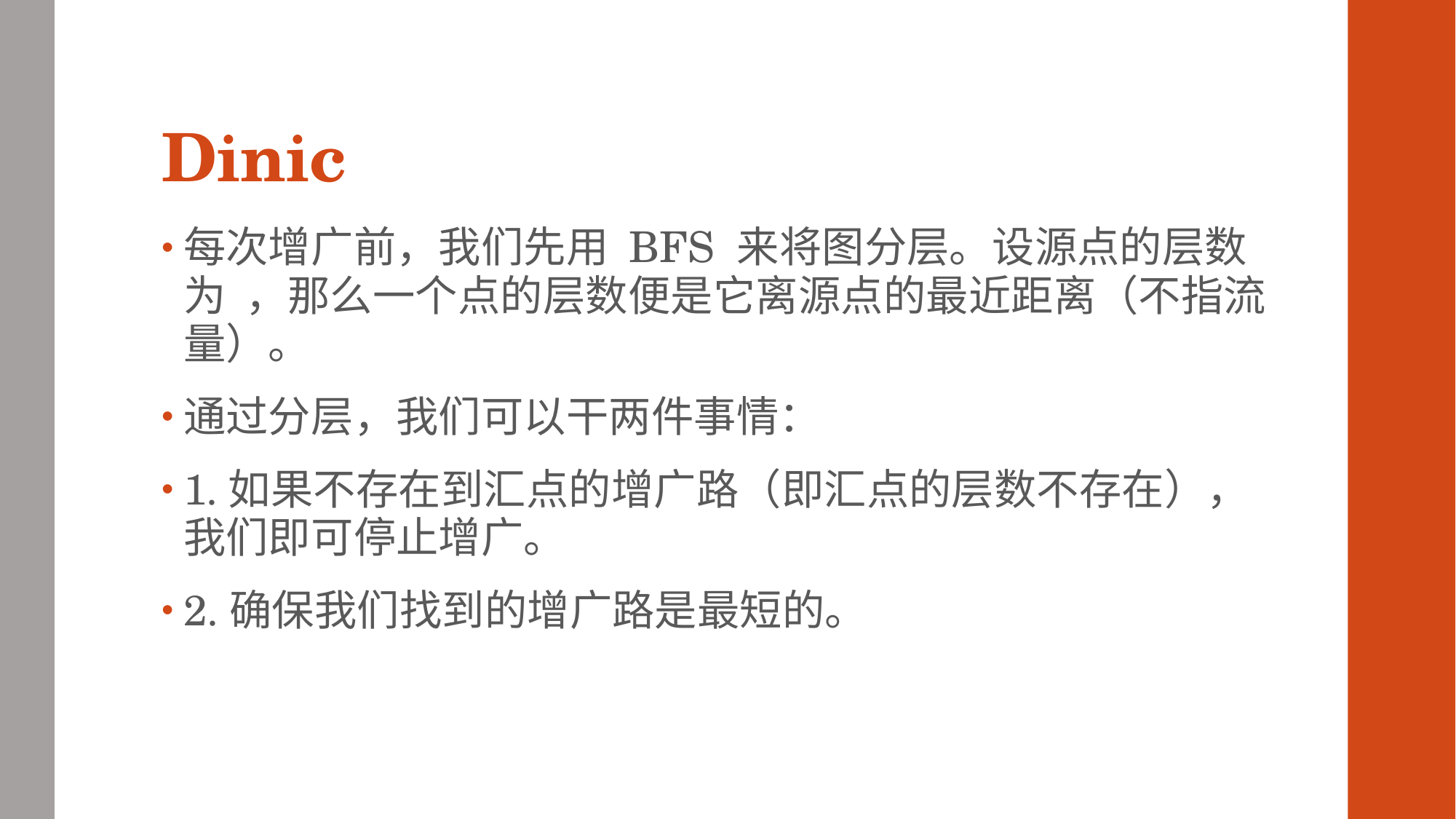

# Dinic
每次增广前，我们先用 BFS 来将图分层。设源点的层数为  ，那么一个点的层数便是它离源点的最近距离（不指流量）。
通过分层，我们可以干两件事情：
1.如果不存在到汇点的增广路（即汇点的层数不存在），我们即可停止增广。
2.确保我们找到的增广路是最短的。